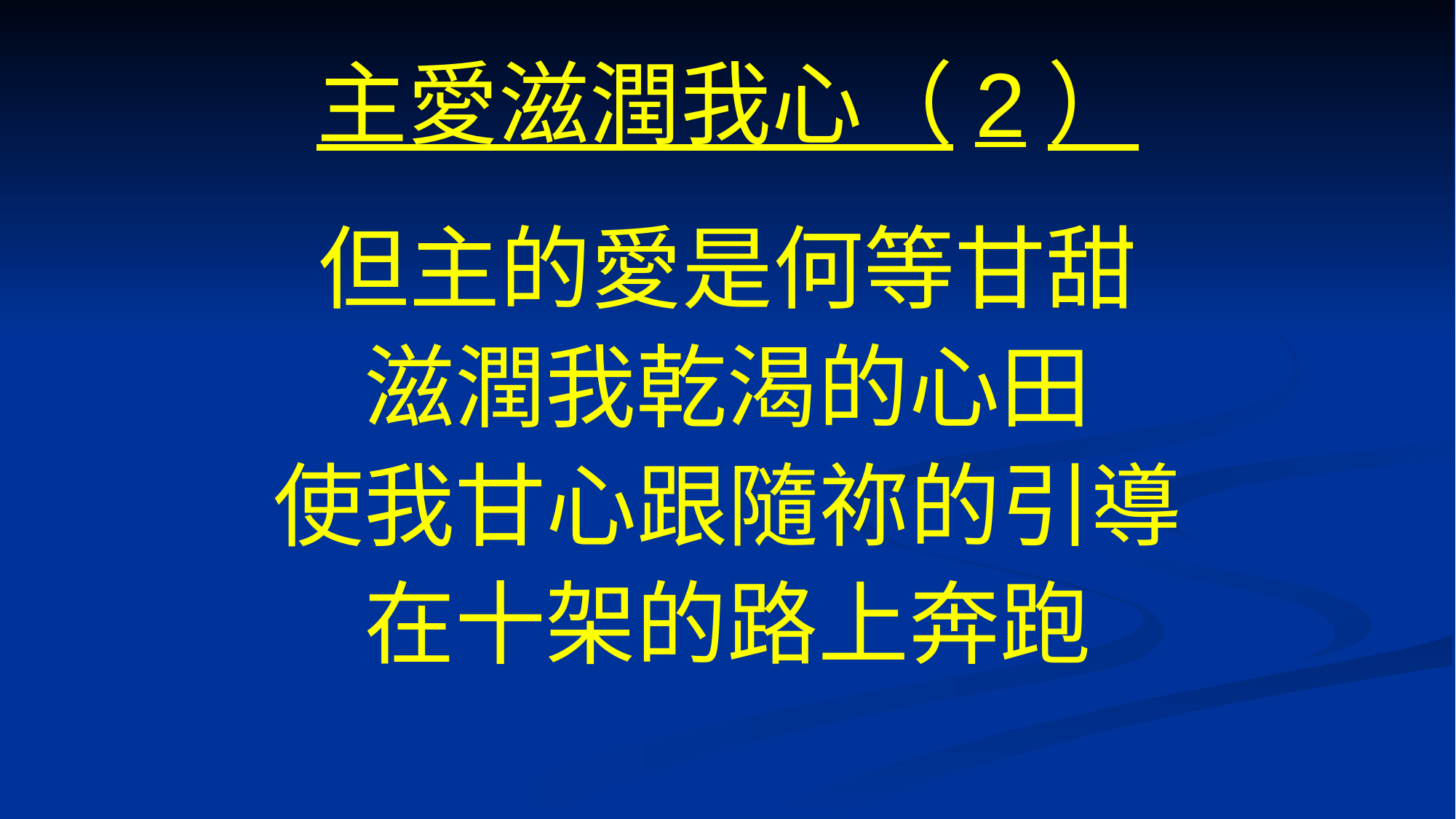

# 主愛滋潤我心（2）
但主的愛是何等甘甜
滋潤我乾渴的心田
使我甘心跟隨祢的引導
在十架的路上奔跑